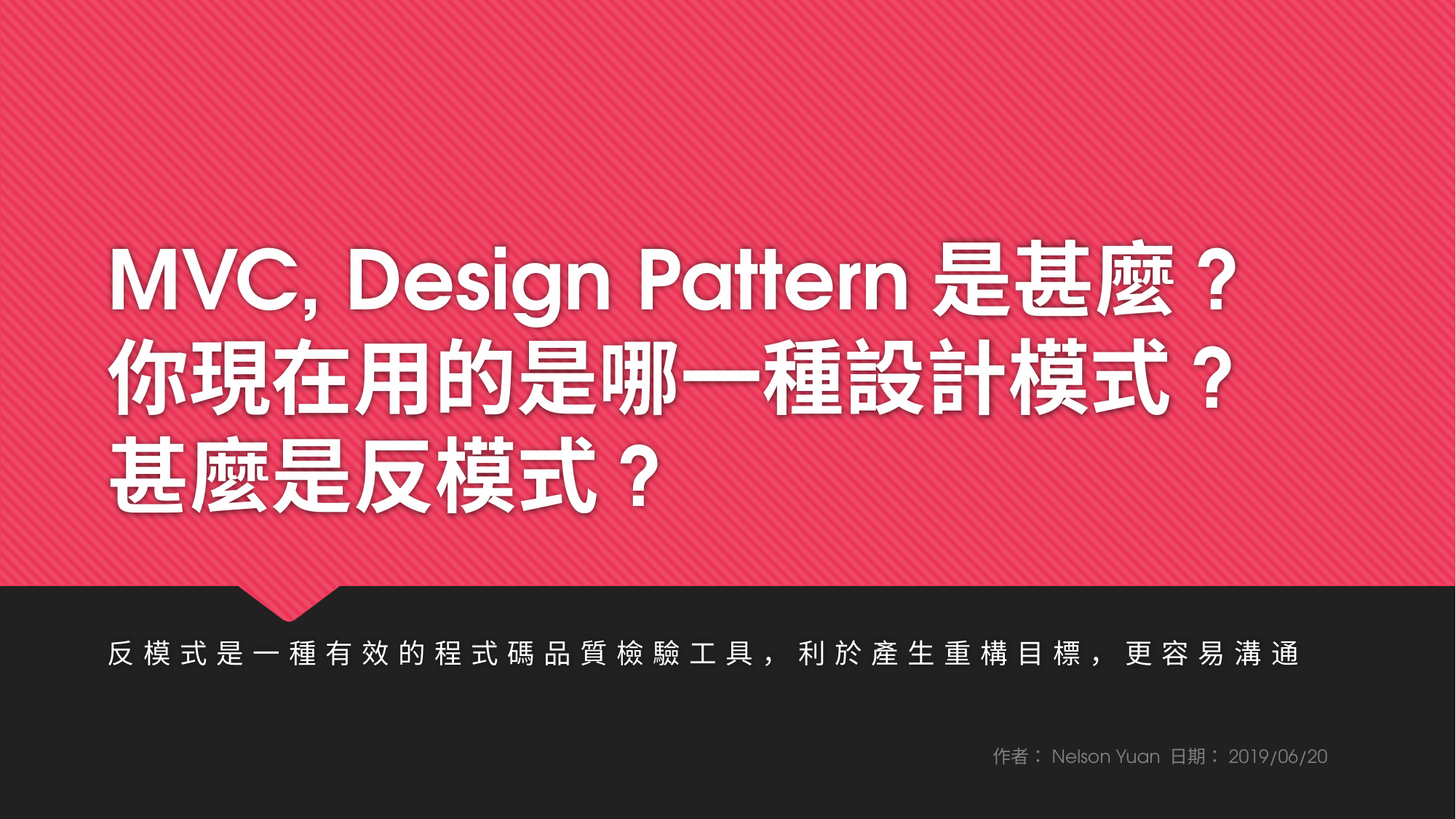

# MVC, Design Pattern是甚麼? 你現在用的是哪一種設計模式? 甚麼是反模式?
反模式是一種有效的程式碼品質檢驗工具，利於產生重構目標，更容易溝通
作者：Nelson Yuan 日期：2019/06/20